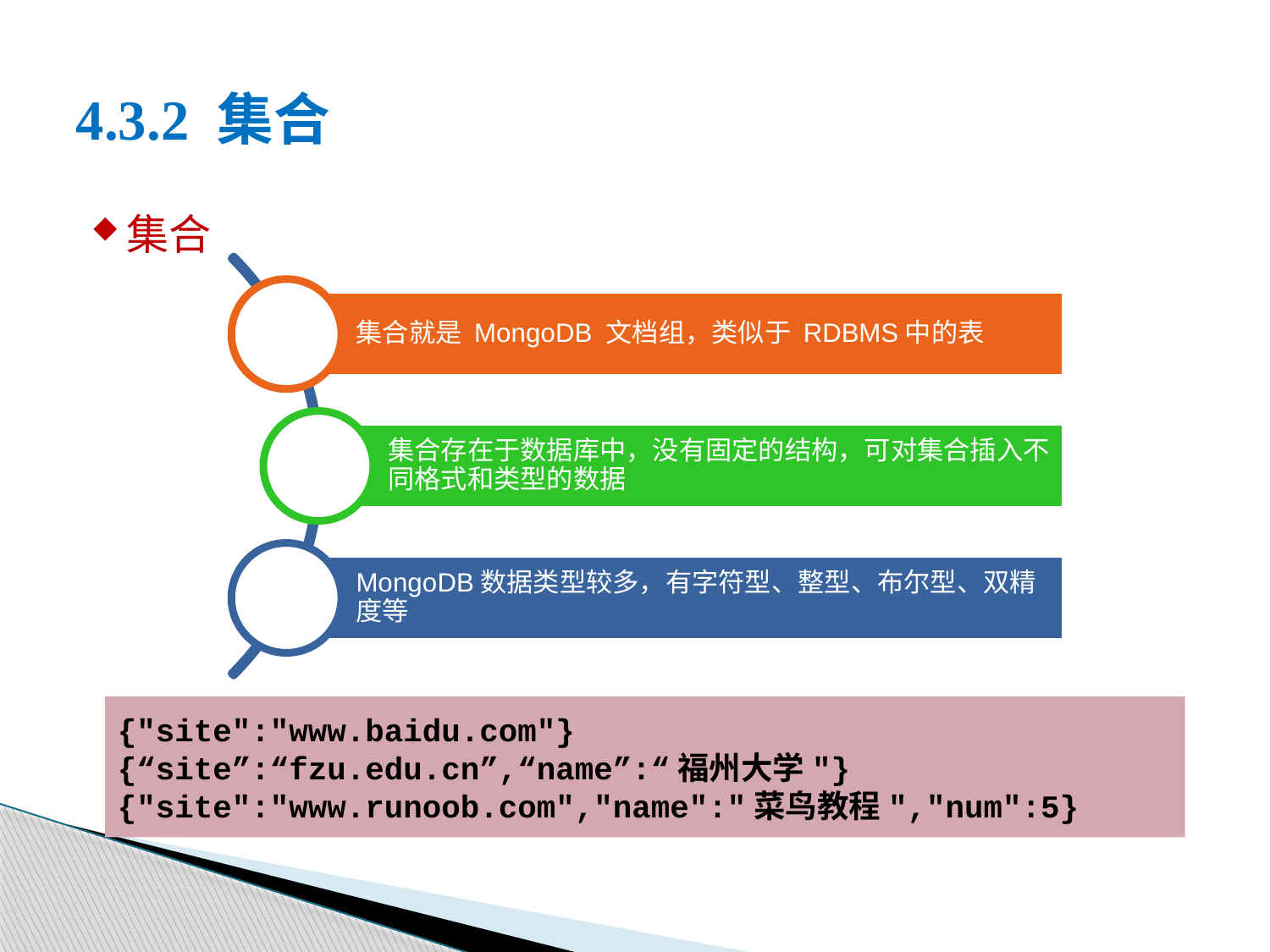

# 4.3.2 集合
集合
集合就是 MongoDB 文档组，类似于 RDBMS中的表
集合存在于数据库中，没有固定的结构，可对集合插入不同格式和类型的数据
MongoDB数据类型较多，有字符型、整型、布尔型、双精度等
{"site":"www.baidu.com"}
{“site”:“fzu.edu.cn”,“name”:“福州大学"}
{"site":"www.runoob.com","name":"菜鸟教程","num":5}